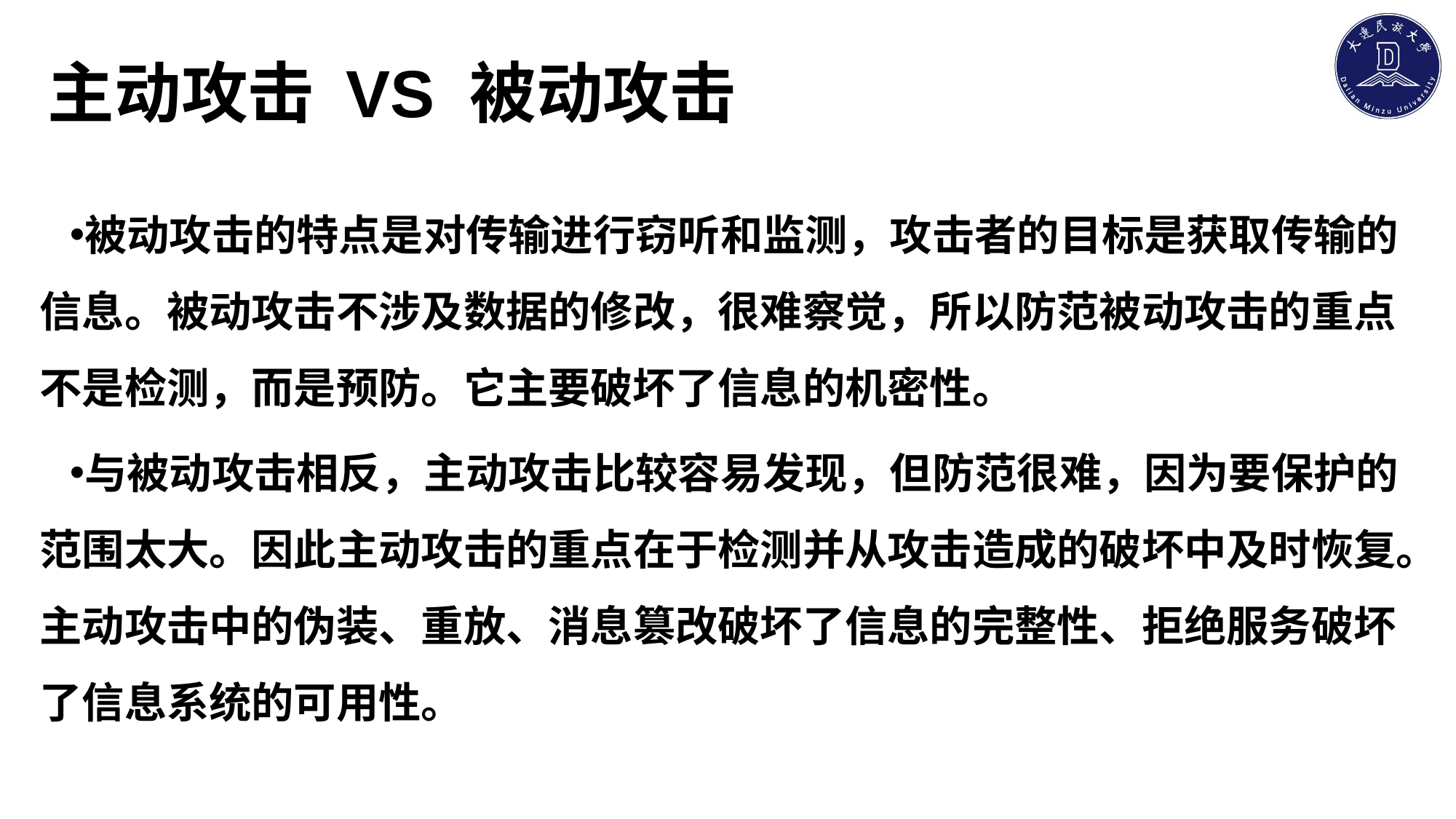

# 主动攻击 VS 被动攻击
被动攻击的特点是对传输进行窃听和监测，攻击者的目标是获取传输的信息。被动攻击不涉及数据的修改，很难察觉，所以防范被动攻击的重点不是检测，而是预防。它主要破坏了信息的机密性。
与被动攻击相反，主动攻击比较容易发现，但防范很难，因为要保护的范围太大。因此主动攻击的重点在于检测并从攻击造成的破坏中及时恢复。主动攻击中的伪装、重放、消息篡改破坏了信息的完整性、拒绝服务破坏了信息系统的可用性。